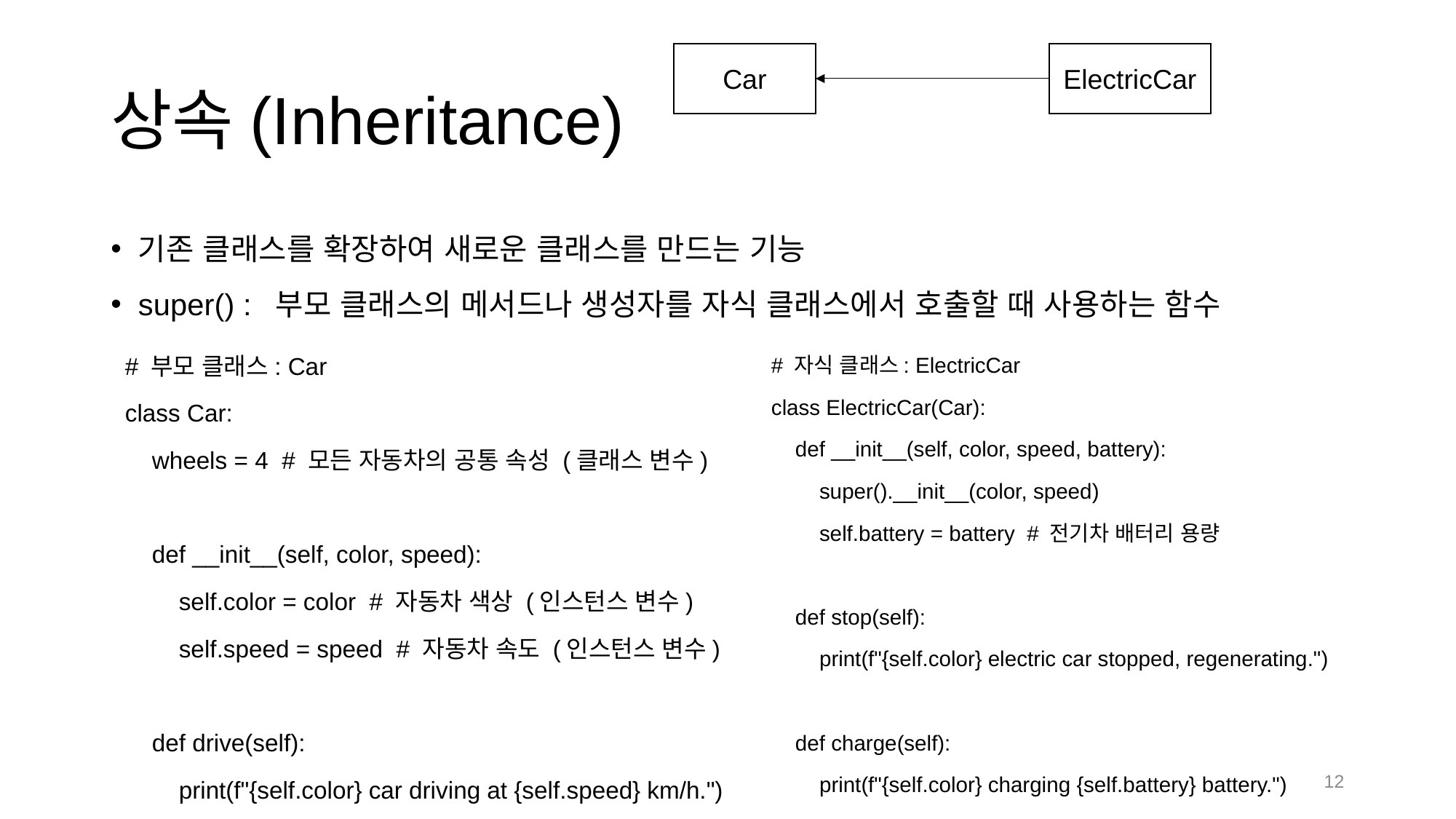

# 상속(Inheritance)
Car
ElectricCar
기존 클래스를 확장하여 새로운 클래스를 만드는 기능
super() :  부모 클래스의 메서드나 생성자를 자식 클래스에서 호출할 때 사용하는 함수
# 부모 클래스: Car
class Car:
    wheels = 4  # 모든 자동차의 공통 속성 (클래스 변수)

    def __init__(self, color, speed):
        self.color = color  # 자동차 색상 (인스턴스 변수)
        self.speed = speed  # 자동차 속도 (인스턴스 변수)

    def drive(self):
        print(f"{self.color} car driving at {self.speed} km/h.")
# 자식 클래스: ElectricCar
class ElectricCar(Car):
    def __init__(self, color, speed, battery):
        super().__init__(color, speed)
        self.battery = battery  # 전기차 배터리 용량

    def stop(self):
        print(f"{self.color} electric car stopped, regenerating.")

    def charge(self):
        print(f"{self.color} charging {self.battery} battery.")
12